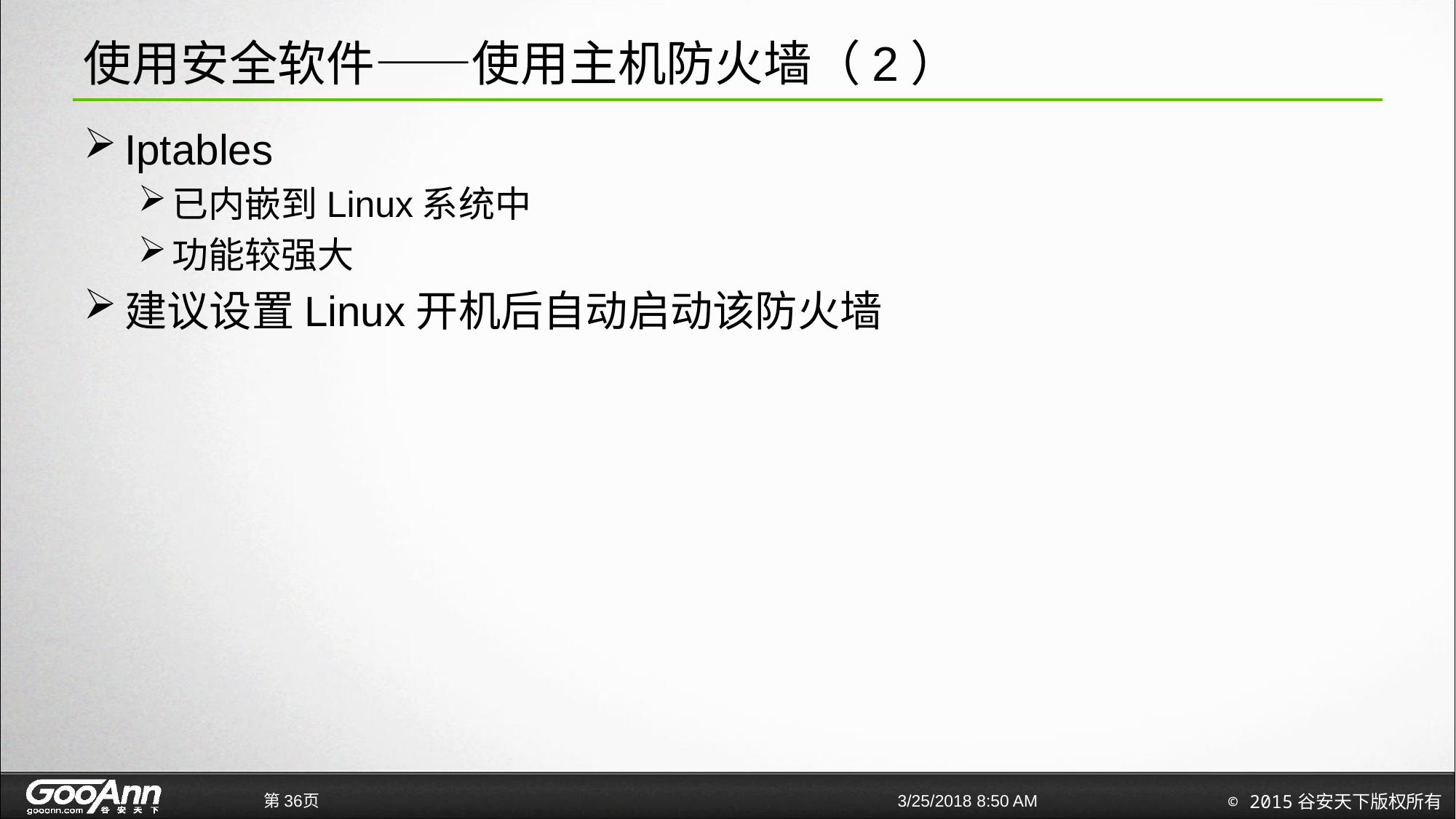

# 使用安全软件——使用主机防火墙（2）
Iptables
已内嵌到Linux系统中
功能较强大
建议设置Linux开机后自动启动该防火墙